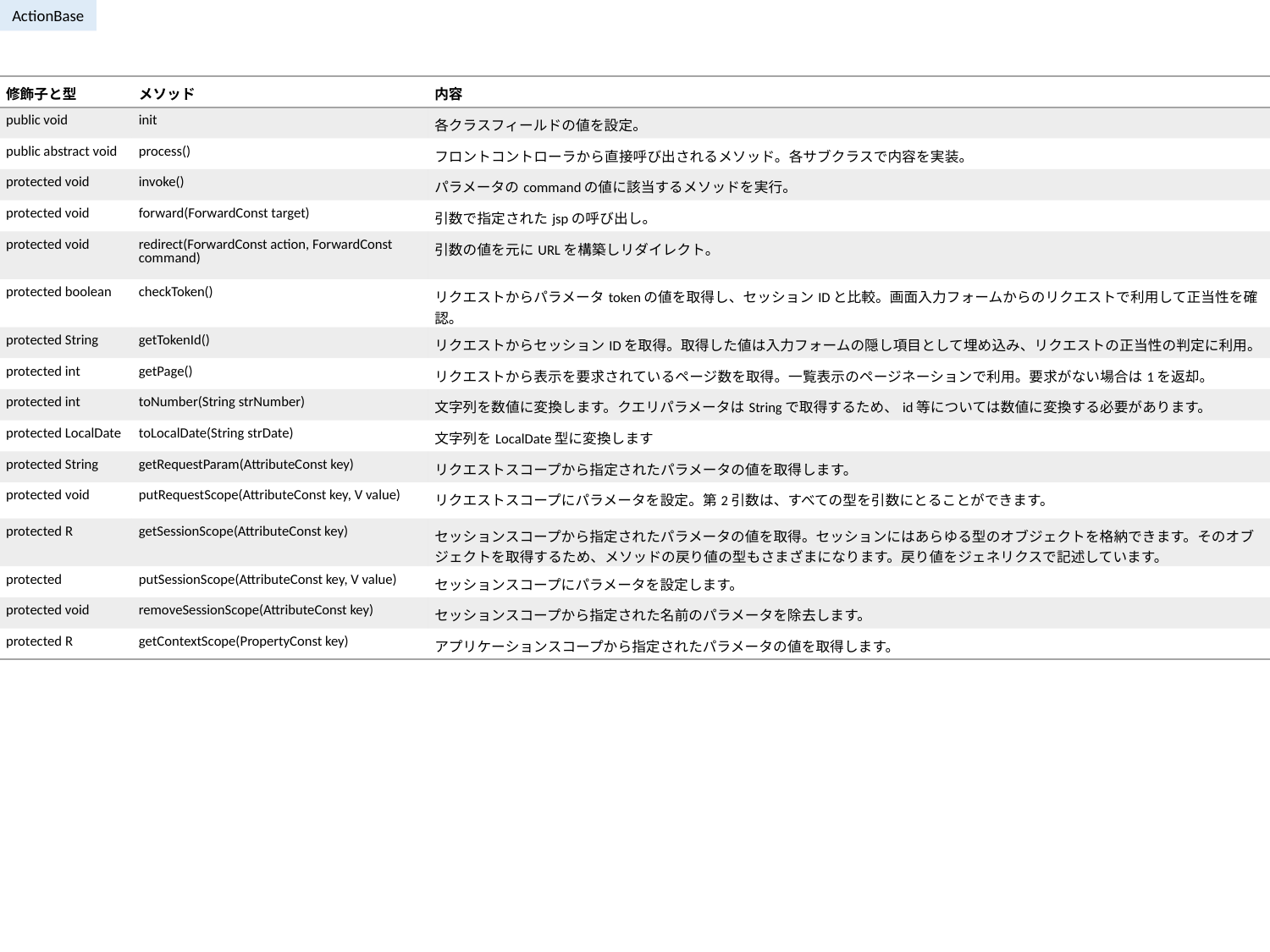

ActionBase
| 修飾子と型 | メソッド | 内容 |
| --- | --- | --- |
| public void | init | 各クラスフィールドの値を設定。 |
| public abstract void | process() | フロントコントローラから直接呼び出されるメソッド。各サブクラスで内容を実装。 |
| protected void | invoke() | パラメータのcommandの値に該当するメソッドを実行。 |
| protected void | forward(ForwardConst target) | 引数で指定されたjspの呼び出し。 |
| protected void | redirect(ForwardConst action, ForwardConst command) | 引数の値を元にURLを構築しリダイレクト。 |
| protected boolean | checkToken() | リクエストからパラメータtokenの値を取得し、セッションIDと比較。画面入力フォームからのリクエストで利用して正当性を確認。 |
| protected String | getTokenId() | リクエストからセッションIDを取得。取得した値は入力フォームの隠し項目として埋め込み、リクエストの正当性の判定に利用。 |
| protected int | getPage() | リクエストから表示を要求されているページ数を取得。一覧表示のページネーションで利用。要求がない場合は1を返却。 |
| protected int | toNumber(String strNumber) | 文字列を数値に変換します。クエリパラメータはStringで取得するため、id等については数値に変換する必要があります。 |
| protected LocalDate | toLocalDate(String strDate) | 文字列をLocalDate型に変換します |
| protected String | getRequestParam(AttributeConst key) | リクエストスコープから指定されたパラメータの値を取得します。 |
| protected void | putRequestScope(AttributeConst key, V value) | リクエストスコープにパラメータを設定。第2引数は、すべての型を引数にとることができます。 |
| protected R | getSessionScope(AttributeConst key) | セッションスコープから指定されたパラメータの値を取得。セッションにはあらゆる型のオブジェクトを格納できます。そのオブジェクトを取得するため、メソッドの戻り値の型もさまざまになります。戻り値をジェネリクスで記述しています。 |
| protected | putSessionScope(AttributeConst key, V value) | セッションスコープにパラメータを設定します。 |
| protected void | removeSessionScope(AttributeConst key) | セッションスコープから指定された名前のパラメータを除去します。 |
| protected R | getContextScope(PropertyConst key) | アプリケーションスコープから指定されたパラメータの値を取得します。 |